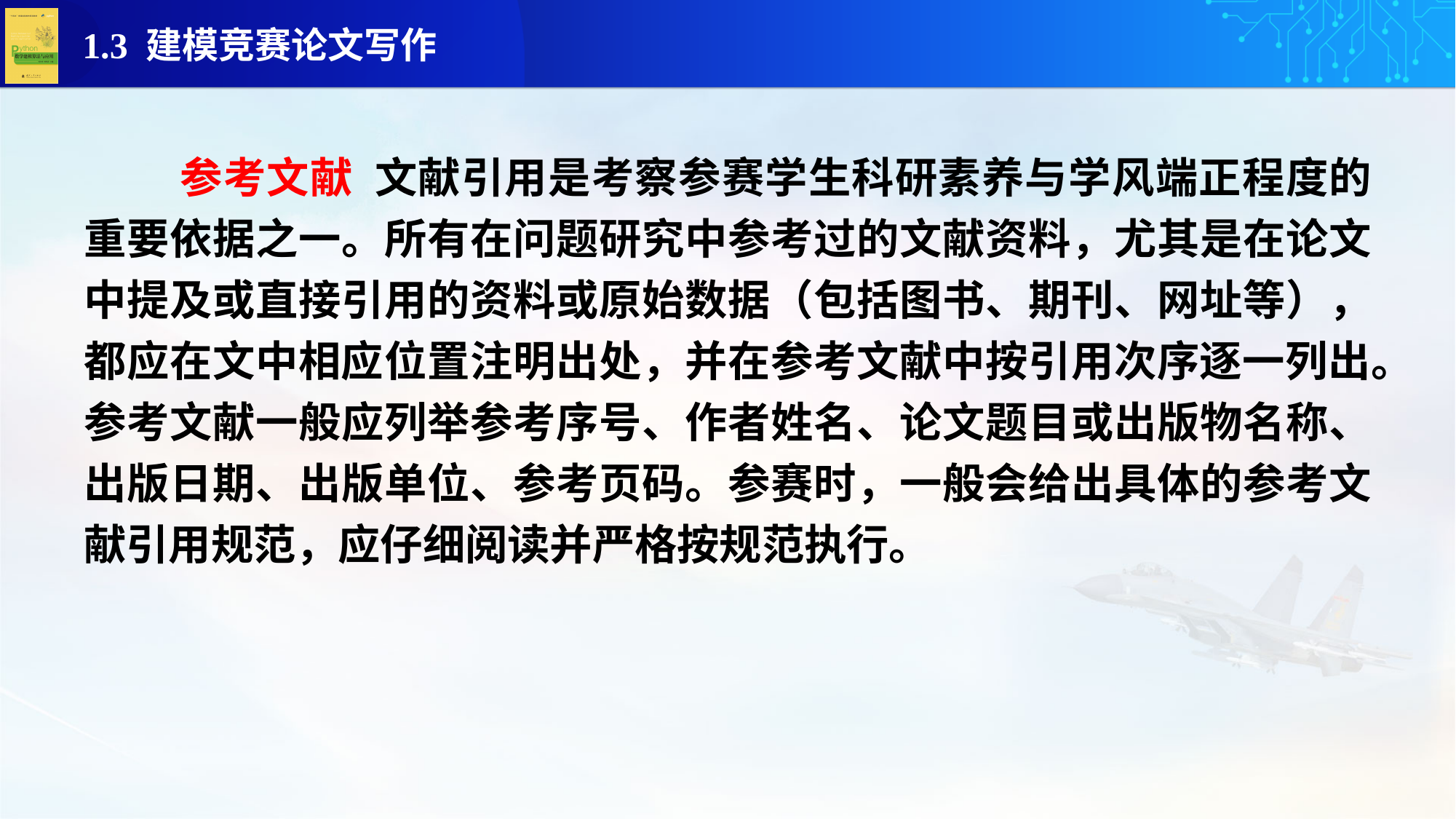

参考文献  文献引用是考察参赛学生科研素养与学风端正程度的重要依据之一。所有在问题研究中参考过的文献资料，尤其是在论文中提及或直接引用的资料或原始数据（包括图书、期刊、网址等），都应在文中相应位置注明出处，并在参考文献中按引用次序逐一列出。参考文献一般应列举参考序号、作者姓名、论文题目或出版物名称、出版日期、出版单位、参考页码。参赛时，一般会给出具体的参考文献引用规范，应仔细阅读并严格按规范执行。